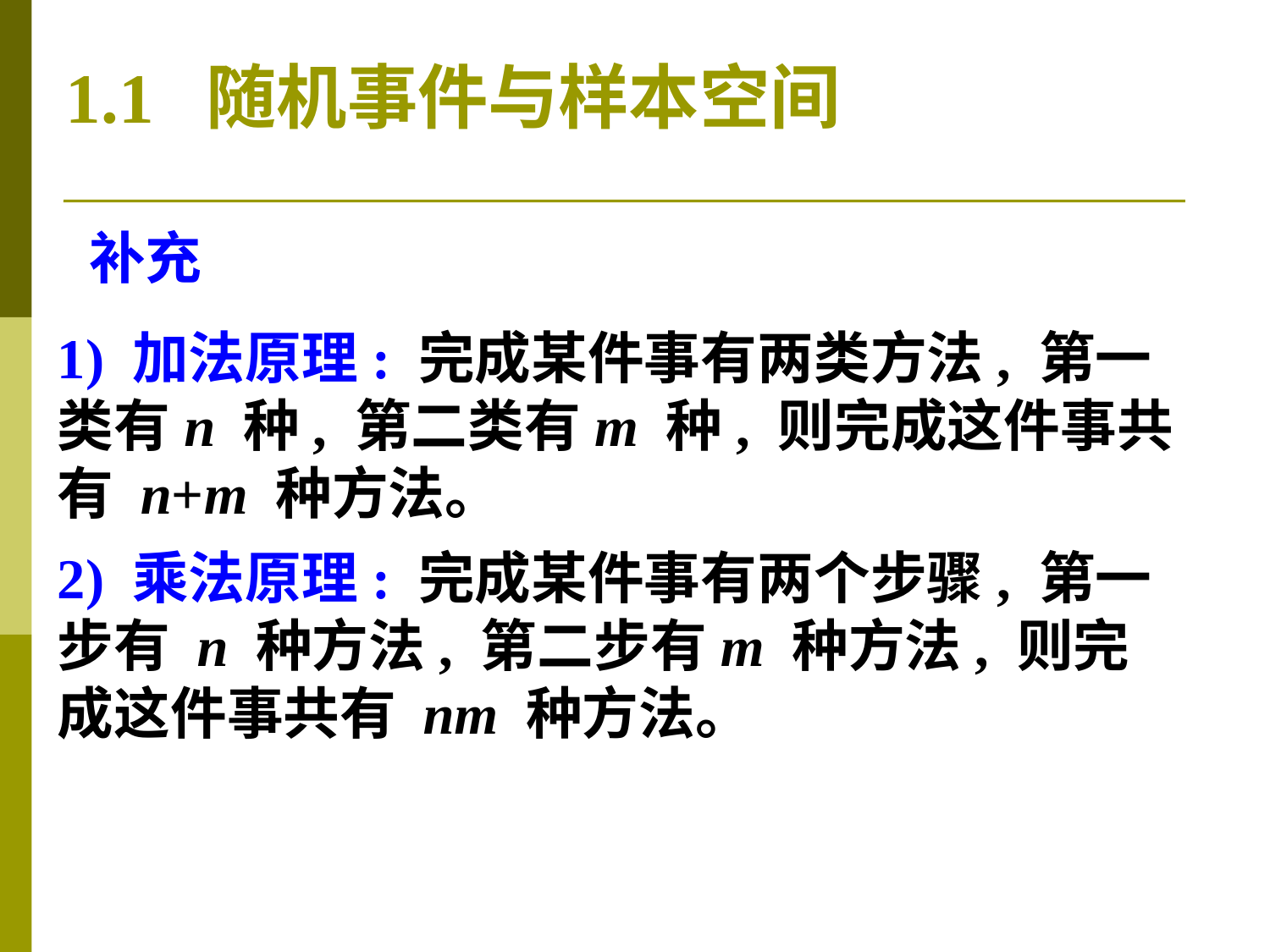

1.1  随机事件与样本空间
补充
1) 加法原理: 完成某件事有两类方法, 第一类有n 种, 第二类有m 种, 则完成这件事共有 n+m 种方法。
2) 乘法原理: 完成某件事有两个步骤, 第一步有 n 种方法, 第二步有m 种方法, 则完成这件事共有 nm 种方法。